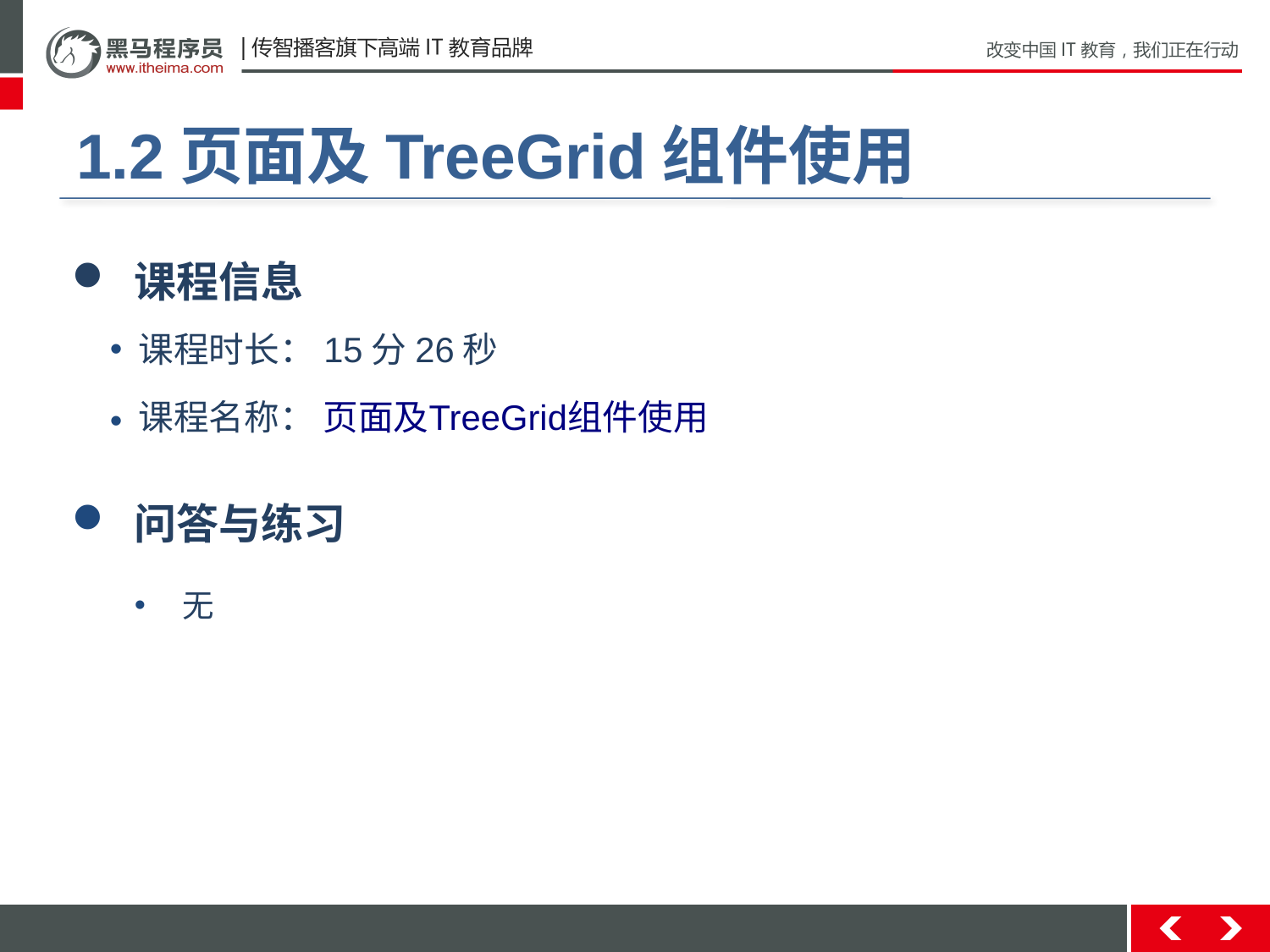

#
1.2页面及TreeGrid组件使用
 课程信息
 课程时长：15分26秒
 课程名称： 页面及TreeGrid组件使用
 问答与练习
无